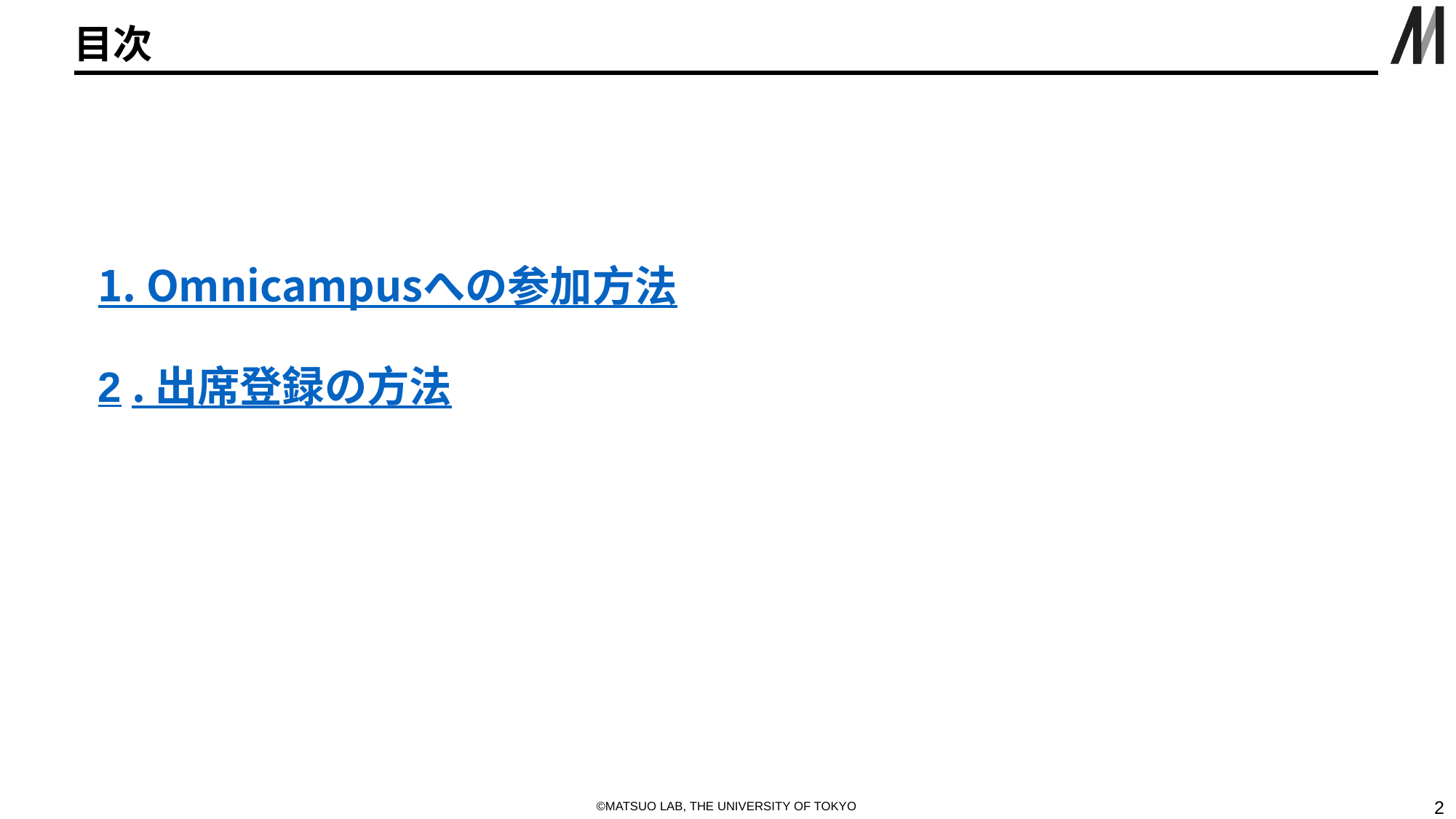

# 目次
1. Omnicampusへの参加方法

2. 出席登録の方法
2